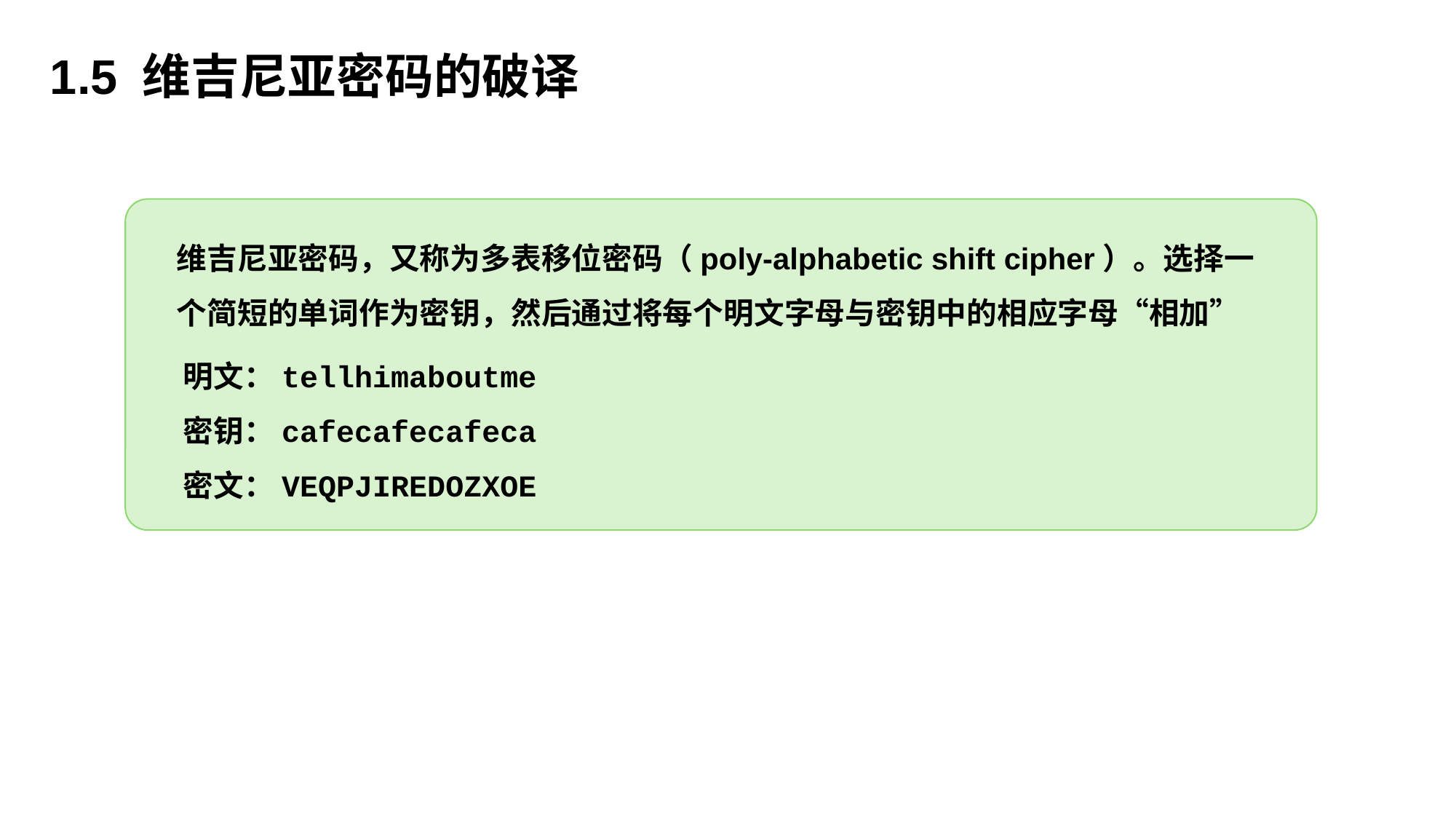

1.5 维吉尼亚密码的破译

维吉尼亚密码，又称为多表移位密码（poly-alphabetic shift cipher）。选择一个简短的单词作为密钥，然后通过将每个明文字母与密钥中的相应字母“相加”
明文：tellhimaboutme
密钥：cafecafecafeca
密文：VEQPJIREDOZXOE
14